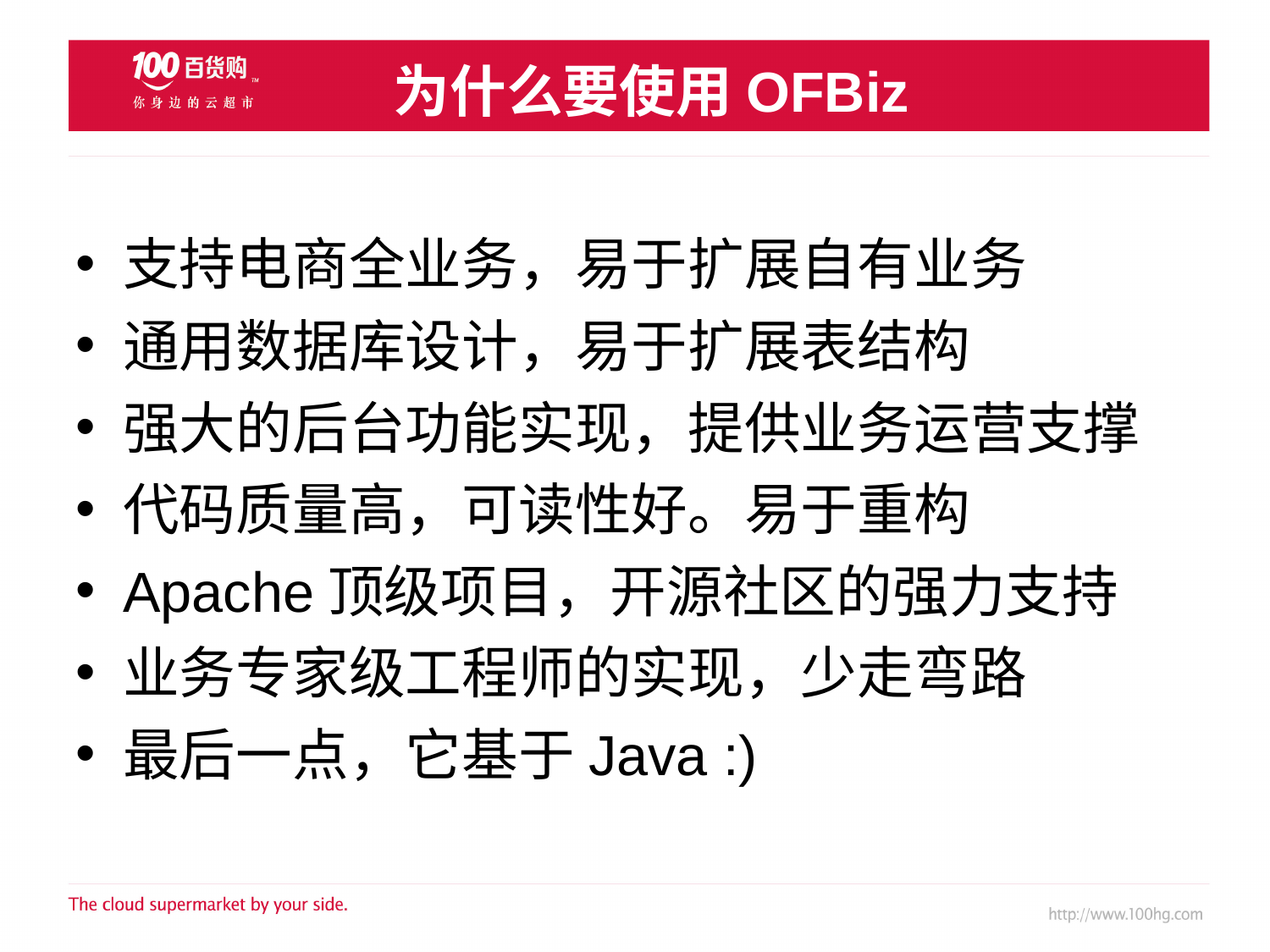

为什么要使用OFBiz
支持电商全业务，易于扩展自有业务
通用数据库设计，易于扩展表结构
强大的后台功能实现，提供业务运营支撑
代码质量高，可读性好。易于重构
Apache顶级项目，开源社区的强力支持
业务专家级工程师的实现，少走弯路
最后一点，它基于Java :)